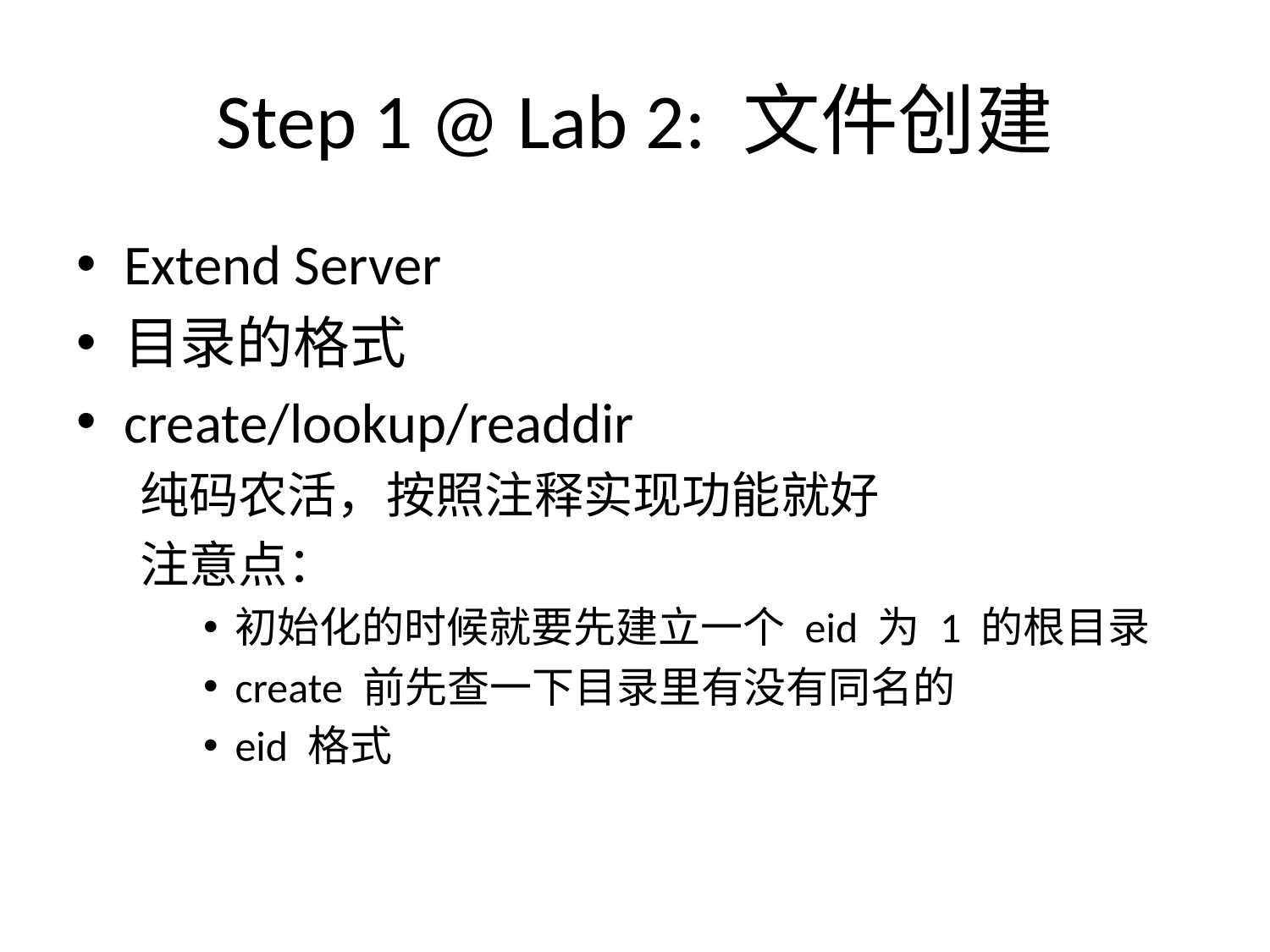

# Step 1 @ Lab 2: 文件创建
Extend Server
目录的格式
create/lookup/readdir
纯码农活，按照注释实现功能就好
注意点：
初始化的时候就要先建立一个 eid 为 1 的根目录
create 前先查一下目录里有没有同名的
eid 格式